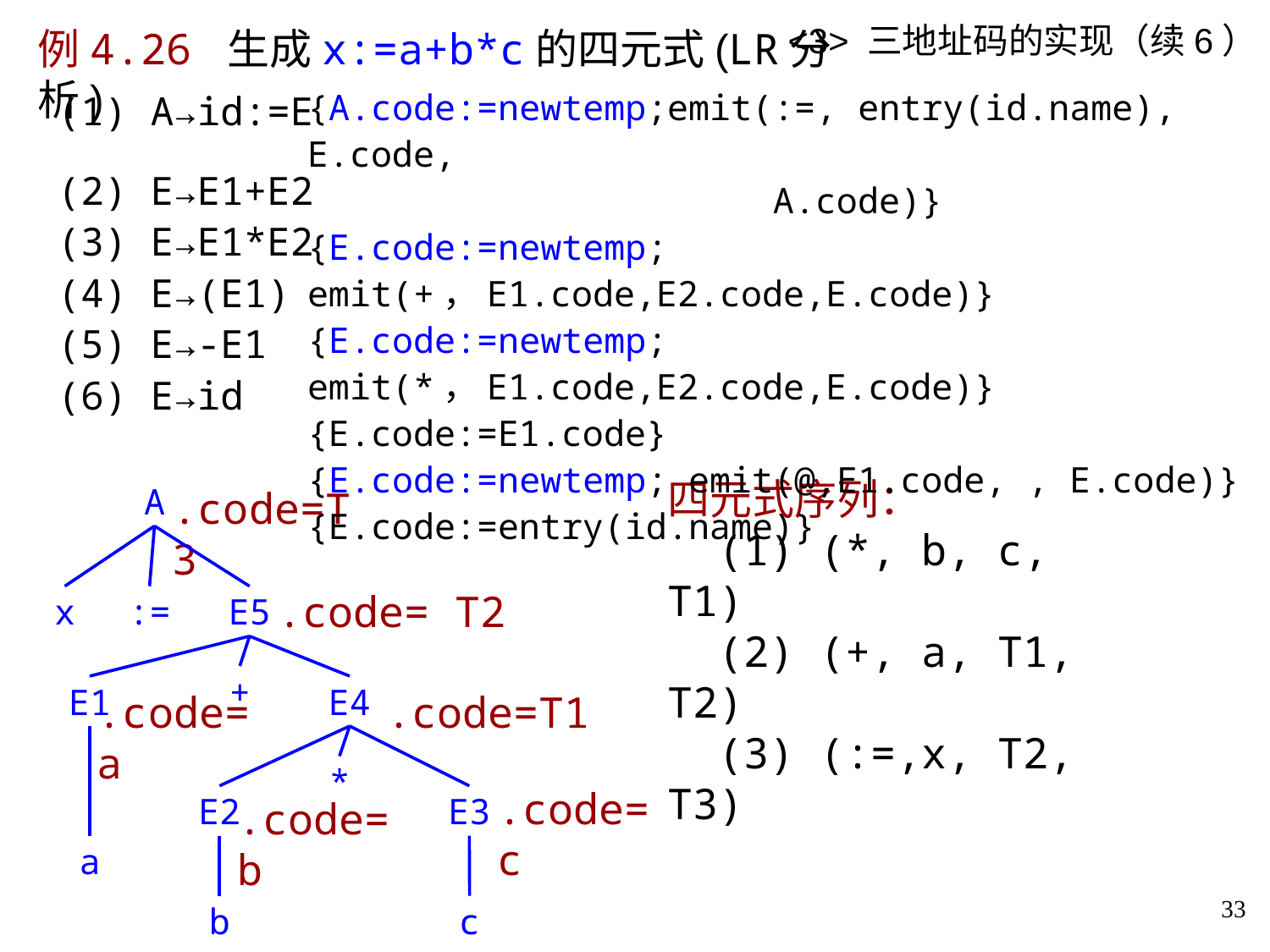

# <3> 三地址码的实现（续6）
例4.26 生成x:=a+b*c的四元式(LR分析)
{A.code:=newtemp;emit(:=, entry(id.name), E.code,
                      A.code)}
{E.code:=newtemp; emit(+，E1.code,E2.code,E.code)}
{E.code:=newtemp; emit(*，E1.code,E2.code,E.code)}
{E.code:=E1.code}
{E.code:=newtemp; emit(@,E1.code, , E.code)}
{E.code:=entry(id.name)}
(1) A→id:=E

(2) E→E1+E2
(3) E→E1*E2
(4) E→(E1)
(5) E→-E1
(6) E→id
四元式序列：
  (1) (*, b, c,  T1)
  (2) (+, a, T1, T2)
  (3) (:=,x, T2, T3)
A
.code=T3
.code= T2
x
:=
E5
+
E1
E4
.code=a
.code=T1
*
.code=c
E2
E3
.code=b
a
33
b
c